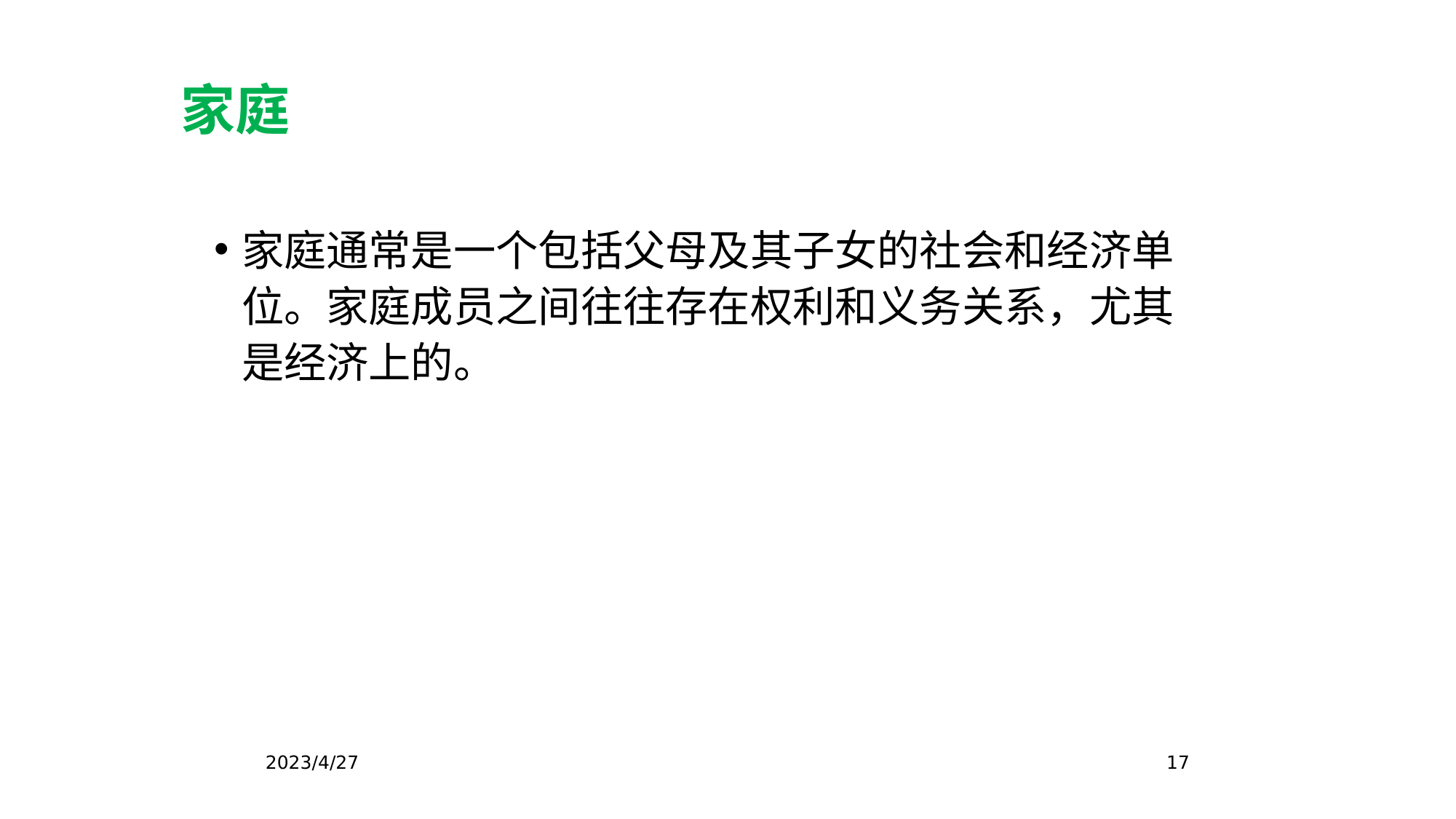

家庭
家庭通常是一个包括父母及其子女的社会和经济单位。家庭成员之间往往存在权利和义务关系，尤其是经济上的。
2023/4/27
17